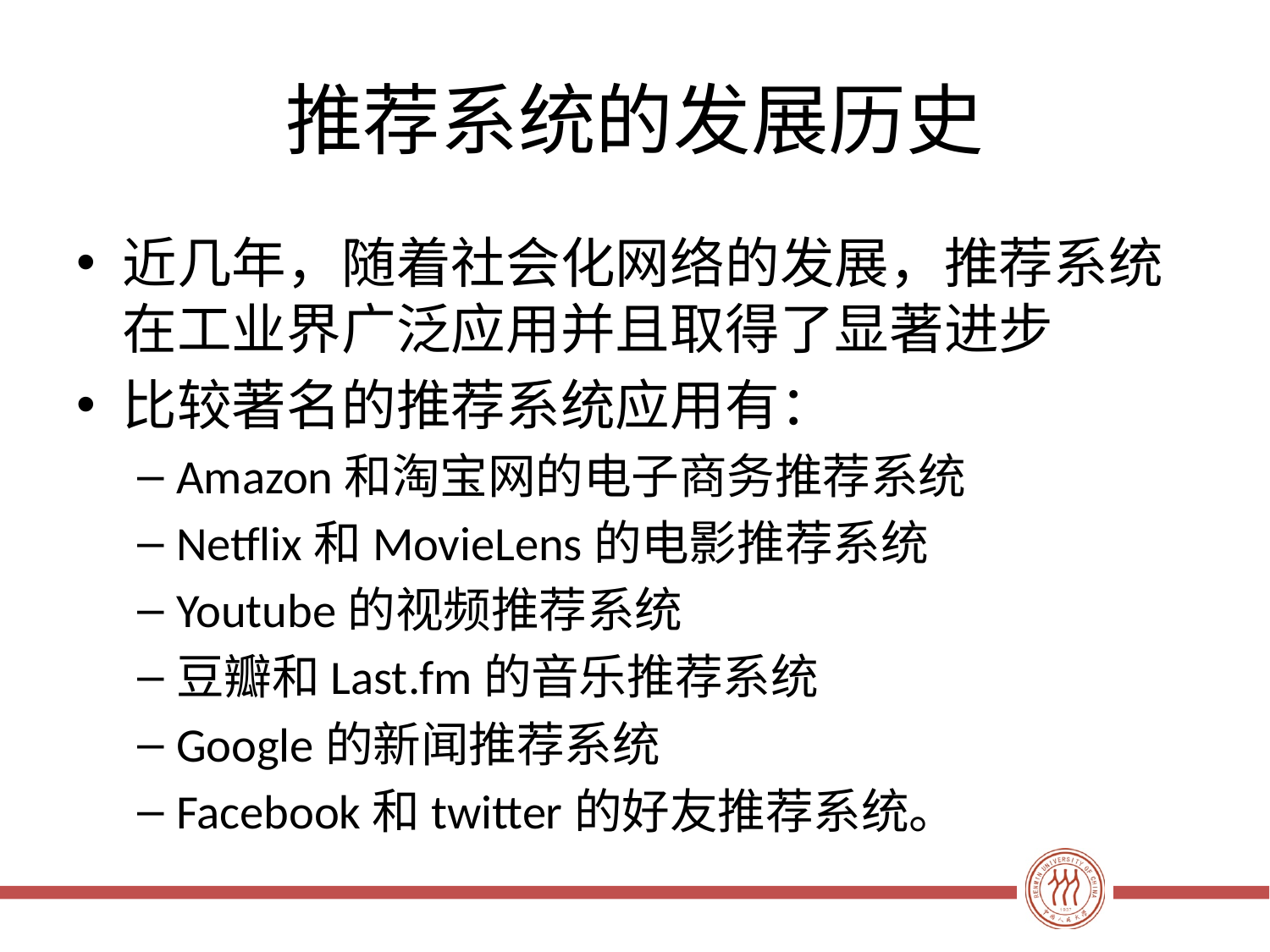

# 推荐系统的发展历史
近几年，随着社会化网络的发展，推荐系统在工业界广泛应用并且取得了显著进步
比较著名的推荐系统应用有：
Amazon和淘宝网的电子商务推荐系统
Netflix和MovieLens的电影推荐系统
Youtube的视频推荐系统
豆瓣和Last.fm的音乐推荐系统
Google的新闻推荐系统
Facebook和twitter的好友推荐系统。